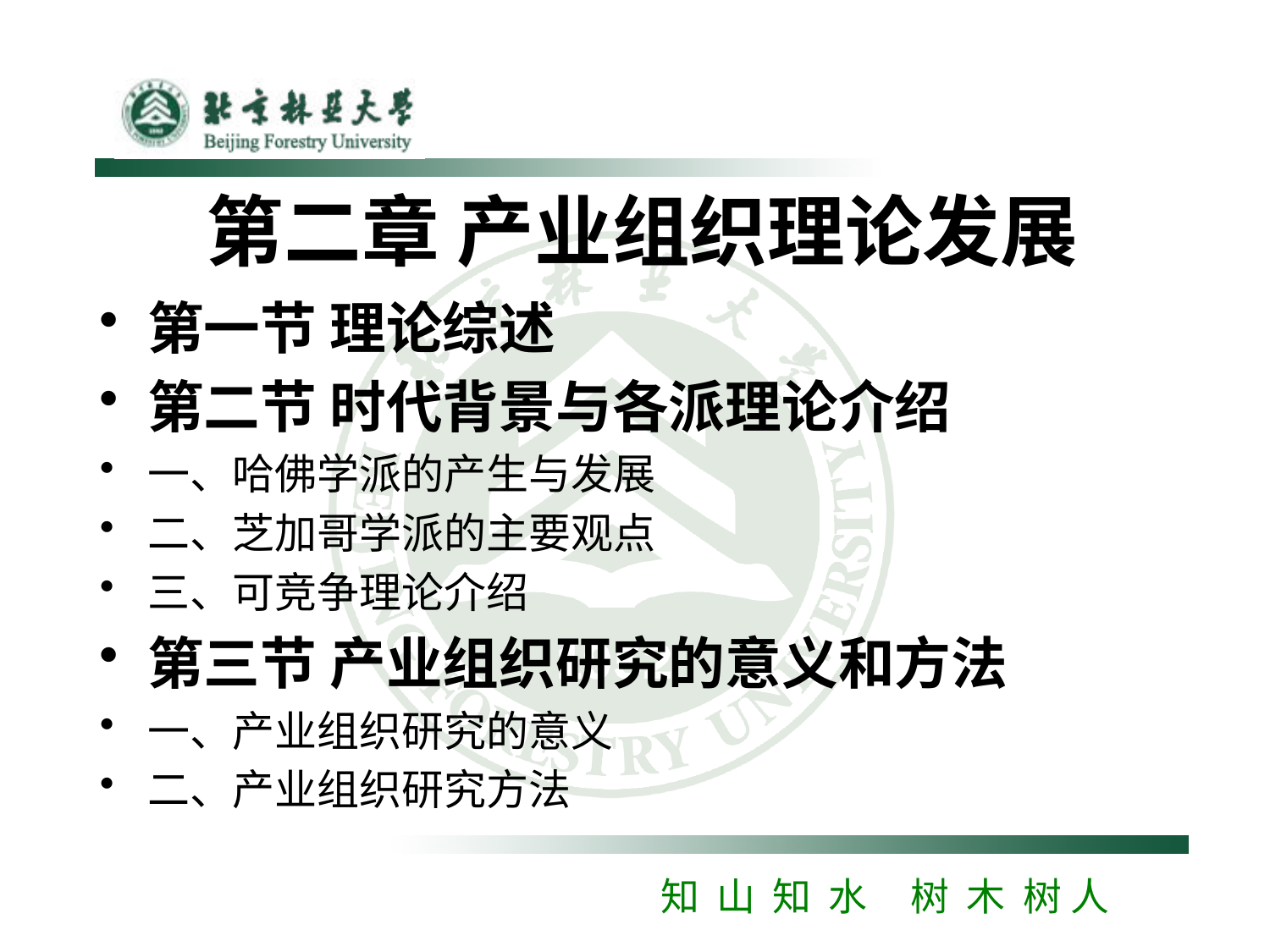

# 第二章 产业组织理论发展
第一节 理论综述
第二节 时代背景与各派理论介绍
一、哈佛学派的产生与发展
二、芝加哥学派的主要观点
三、可竞争理论介绍
第三节 产业组织研究的意义和方法
一、产业组织研究的意义
二、产业组织研究方法